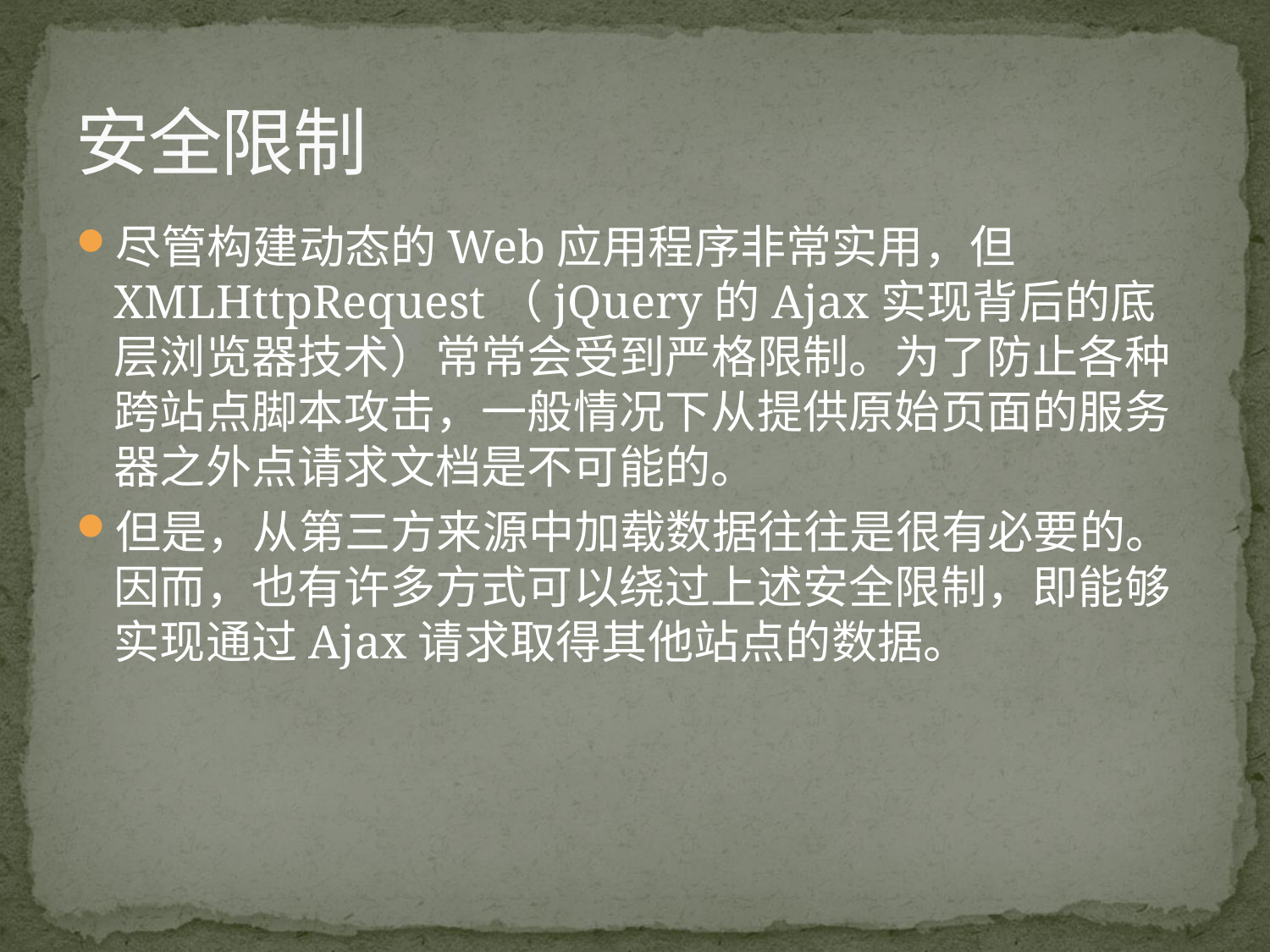

# 安全限制
尽管构建动态的Web应用程序非常实用，但XMLHttpRequest（jQuery的Ajax实现背后的底层浏览器技术）常常会受到严格限制。为了防止各种跨站点脚本攻击，一般情况下从提供原始页面的服务器之外点请求文档是不可能的。
但是，从第三方来源中加载数据往往是很有必要的。因而，也有许多方式可以绕过上述安全限制，即能够实现通过Ajax请求取得其他站点的数据。